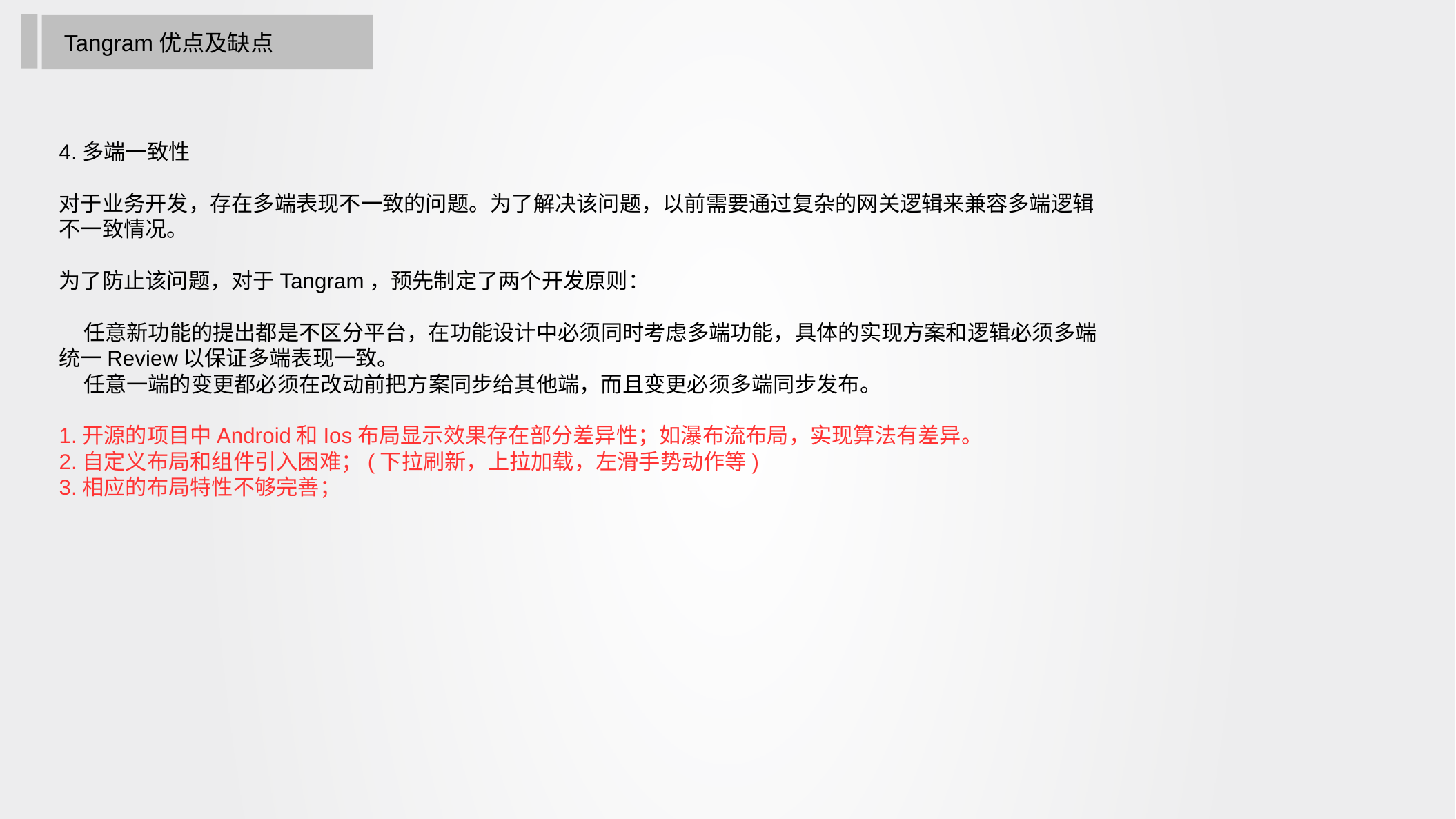

Tangram优点及缺点

4.多端一致性

对于业务开发，存在多端表现不一致的问题。为了解决该问题，以前需要通过复杂的网关逻辑来兼容多端逻辑不一致情况。

为了防止该问题，对于Tangram，预先制定了两个开发原则：

    任意新功能的提出都是不区分平台，在功能设计中必须同时考虑多端功能，具体的实现方案和逻辑必须多端统一Review以保证多端表现一致。
    任意一端的变更都必须在改动前把方案同步给其他端，而且变更必须多端同步发布。

1.开源的项目中Android和Ios布局显示效果存在部分差异性；如瀑布流布局，实现算法有差异。
2.自定义布局和组件引入困难；(下拉刷新，上拉加载，左滑手势动作等)
3.相应的布局特性不够完善；